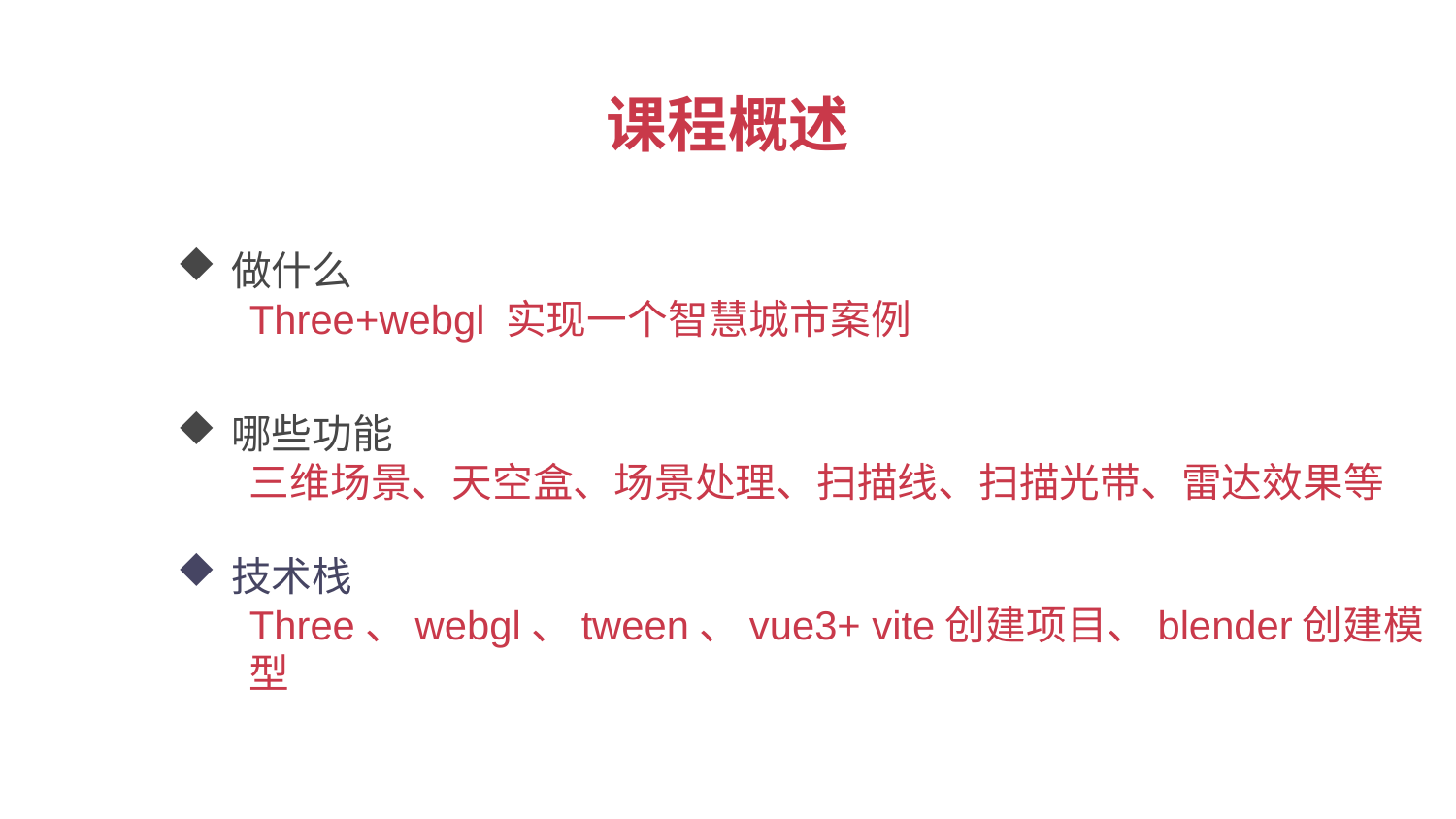

课程概述
做什么
Three+webgl 实现一个智慧城市案例
哪些功能
三维场景、天空盒、场景处理、扫描线、扫描光带、雷达效果等
技术栈
Three、webgl、tween、vue3+ vite创建项目、blender创建模型